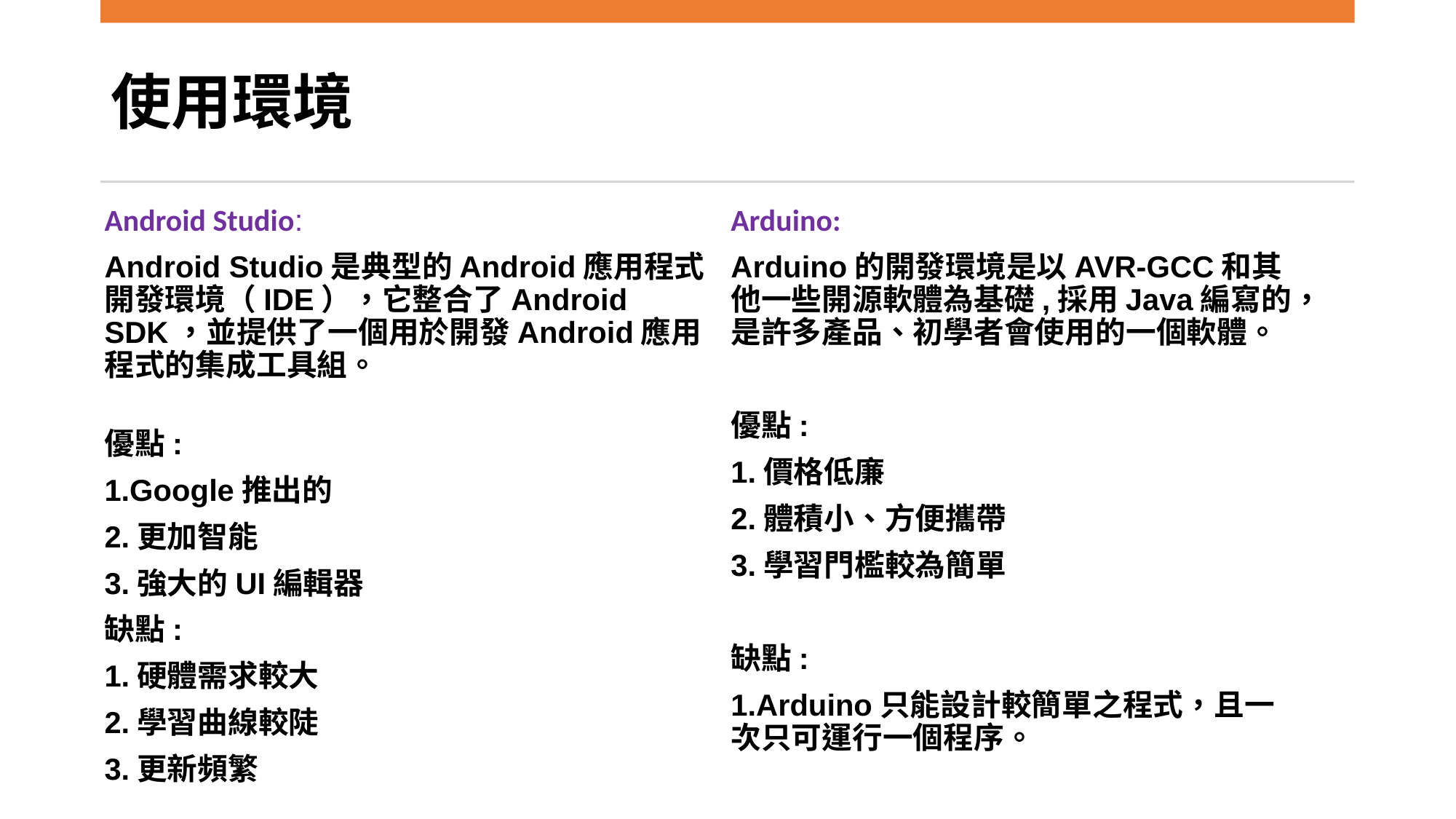

# 使用環境

Android Studio:
Android Studio是典型的Android應用程式開發環境（IDE），它整合了Android SDK，並提供了一個用於開發Android應用程式的集成工具組。

優點:
1.Google推出的
2.更加智能
3.強大的UI編輯器
缺點:
1.硬體需求較大
2.學習曲線較陡
3.更新頻繁
Arduino:
Arduino的開發環境是以AVR-GCC和其他一些開源軟體為基礎,採用Java編寫的，是許多產品、初學者會使用的一個軟體。

優點:
1.價格低廉
2.體積小、方便攜帶
3.學習門檻較為簡單

缺點:
1.Arduino只能設計較簡單之程式，且一次只可運行一個程序。